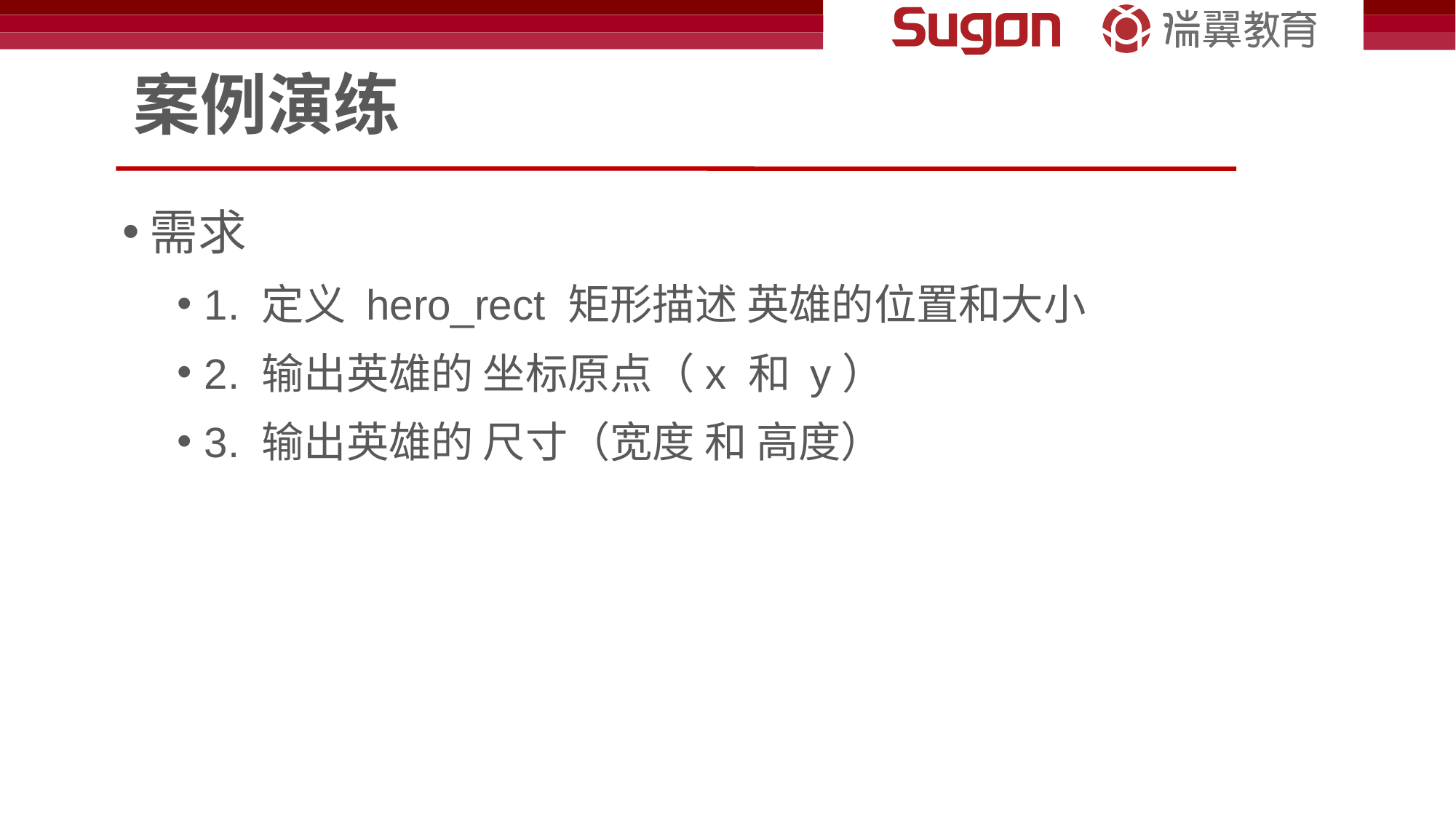

# 案例演练
需求
1. 定义 hero_rect 矩形描述 英雄的位置和大小
2. 输出英雄的 坐标原点（x 和 y）
3. 输出英雄的 尺寸（宽度 和 高度）